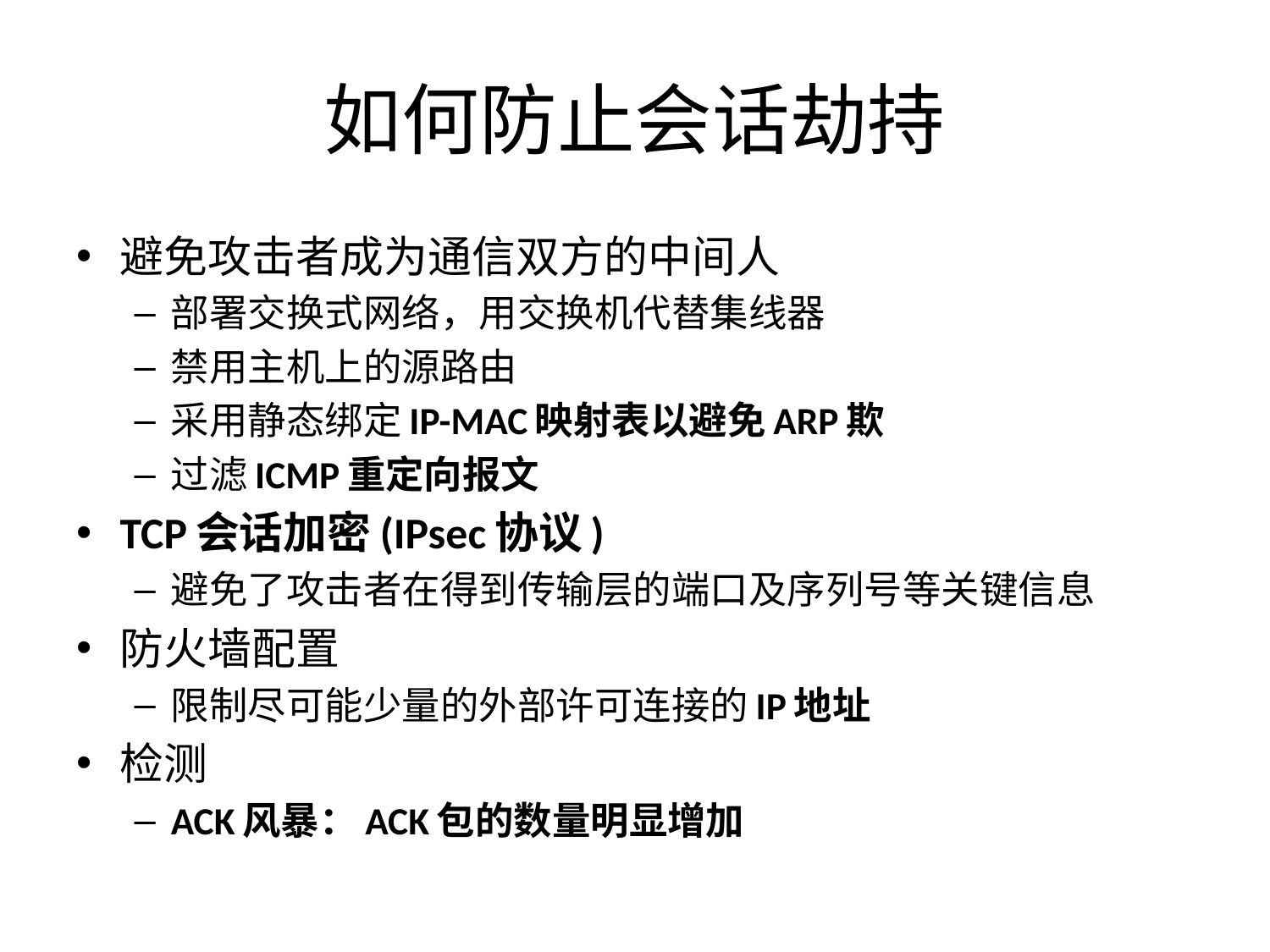

# 如何防止会话劫持
避免攻击者成为通信双方的中间人
部署交换式网络，用交换机代替集线器
禁用主机上的源路由
采用静态绑定IP-MAC映射表以避免ARP欺
过滤ICMP重定向报文
TCP会话加密(IPsec协议)
避免了攻击者在得到传输层的端口及序列号等关键信息
防火墙配置
限制尽可能少量的外部许可连接的IP地址
检测
ACK风暴：ACK包的数量明显增加